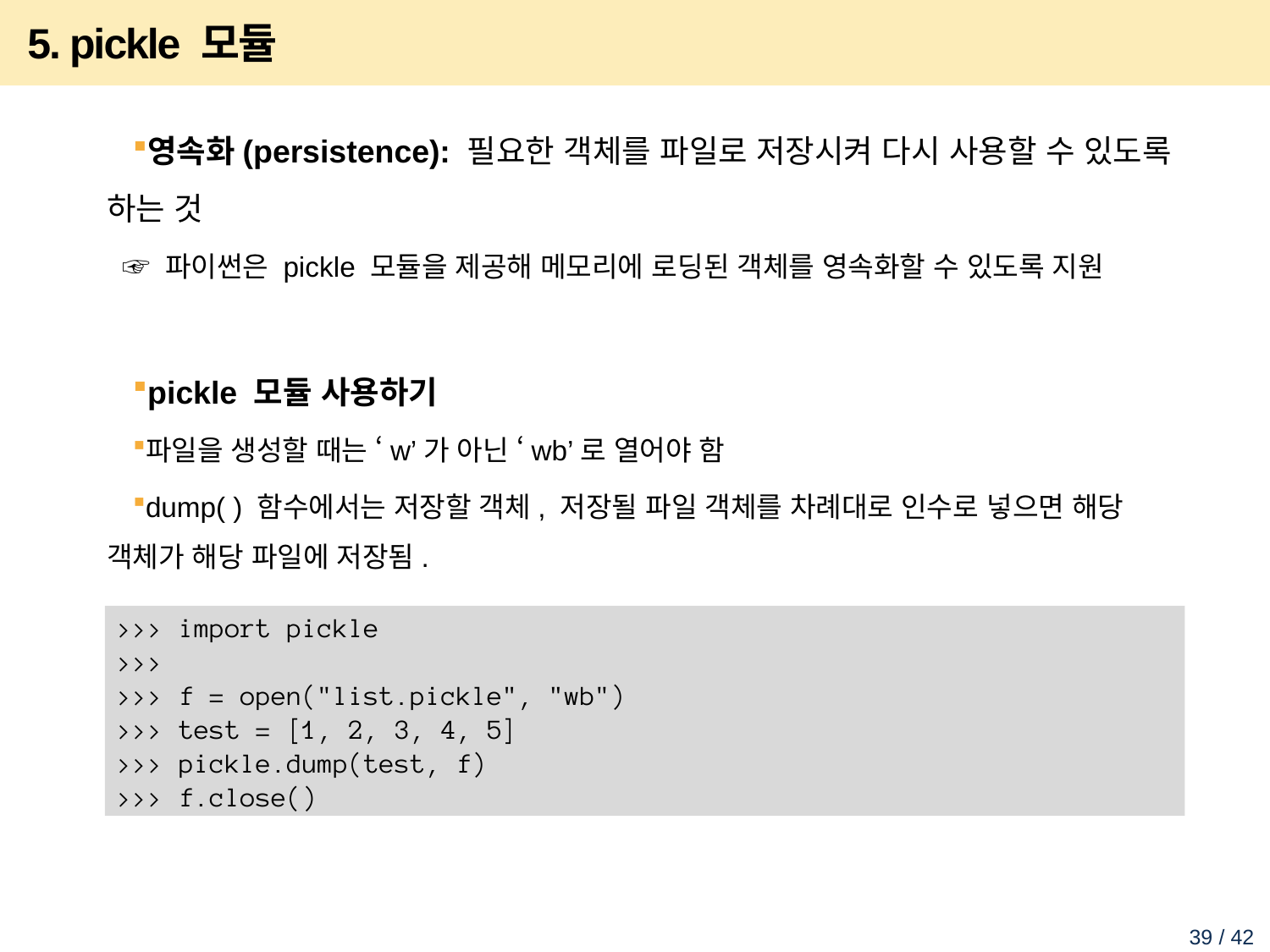

# 5. pickle 모듈
영속화(persistence): 필요한 객체를 파일로 저장시켜 다시 사용할 수 있도록 하는 것
  ☞ 파이썬은 pickle 모듈을 제공해 메모리에 로딩된 객체를 영속화할 수 있도록 지원

pickle 모듈 사용하기
파일을 생성할 때는 ‘w’가 아닌 ‘wb’로 열어야 함
dump( ) 함수에서는 저장할 객체, 저장될 파일 객체를 차례대로 인수로 넣으면 해당 객체가 해당 파일에 저장됨.
>>> import pickle
>>>
>>> f = open("list.pickle", "wb")
>>> test = [1, 2, 3, 4, 5]
>>> pickle.dump(test, f)
>>> f.close()